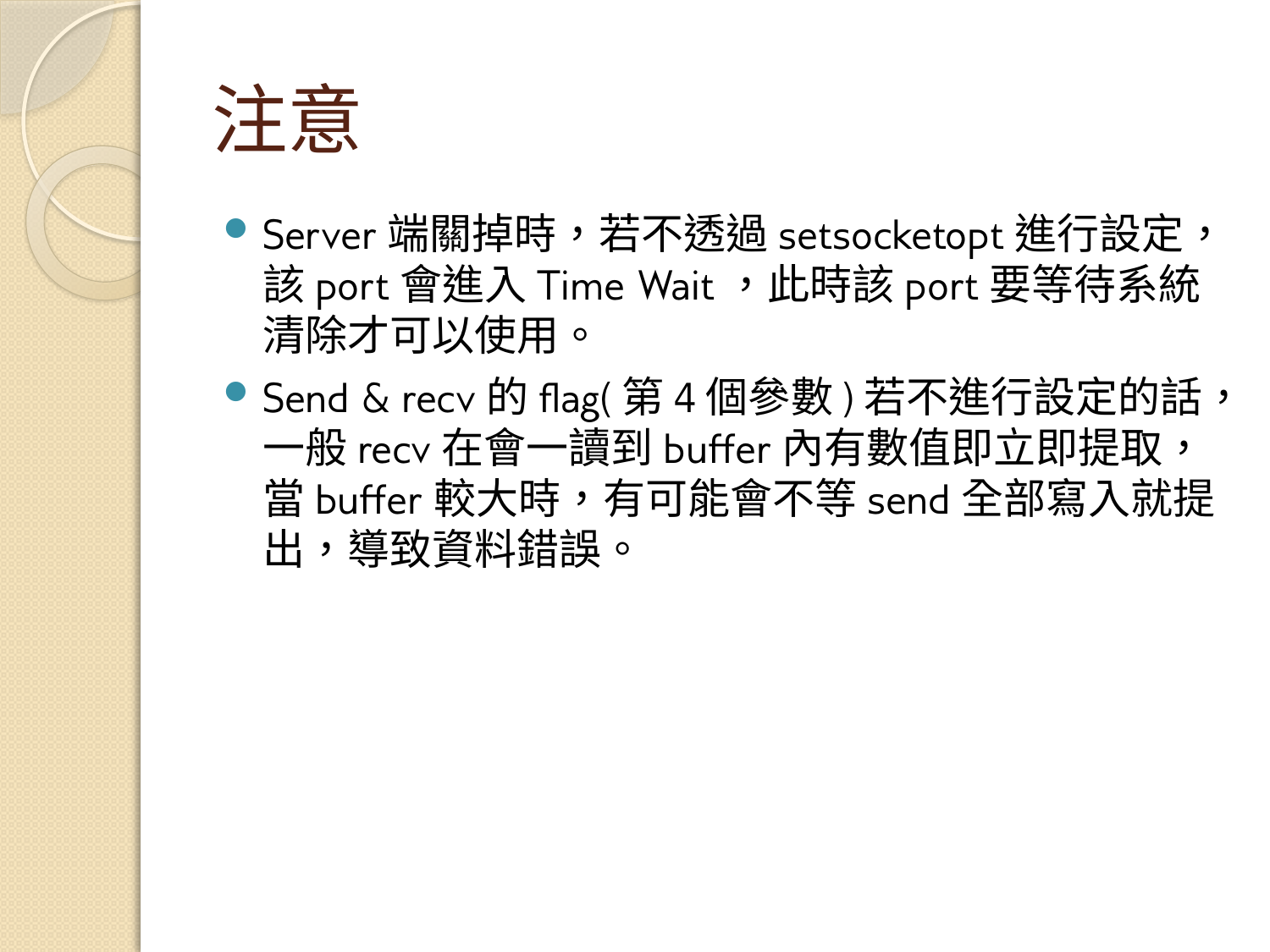

# 注意
Server端關掉時，若不透過setsocketopt進行設定，該port會進入Time Wait，此時該port要等待系統清除才可以使用。
Send & recv的flag(第4個參數)若不進行設定的話，一般recv在會一讀到buffer內有數值即立即提取，當buffer較大時，有可能會不等send全部寫入就提出，導致資料錯誤。